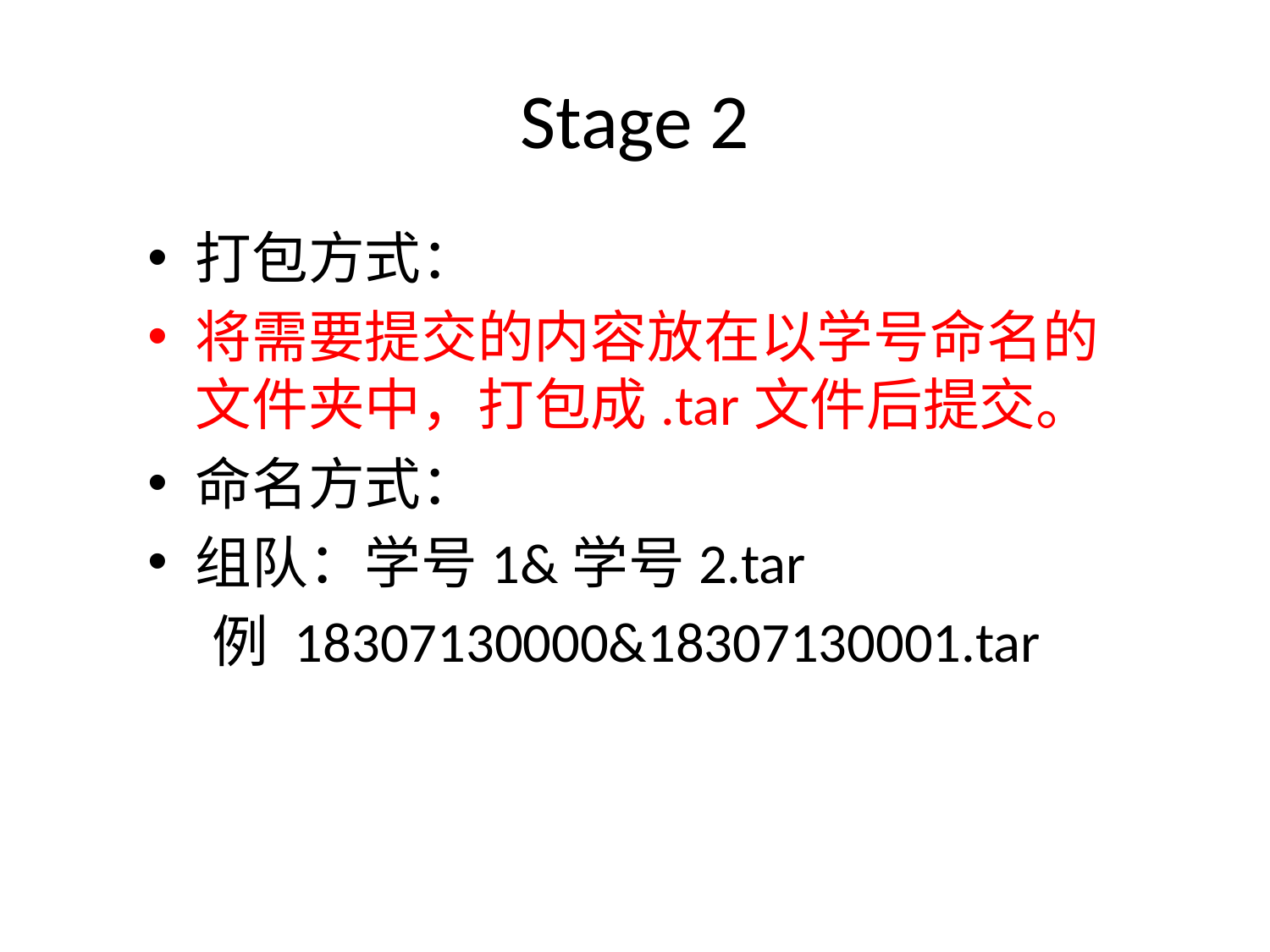

# Stage 2
打包方式：
将需要提交的内容放在以学号命名的文件夹中，打包成.tar文件后提交。
命名方式：
组队：学号1&学号2.tar
    例 18307130000&18307130001.tar